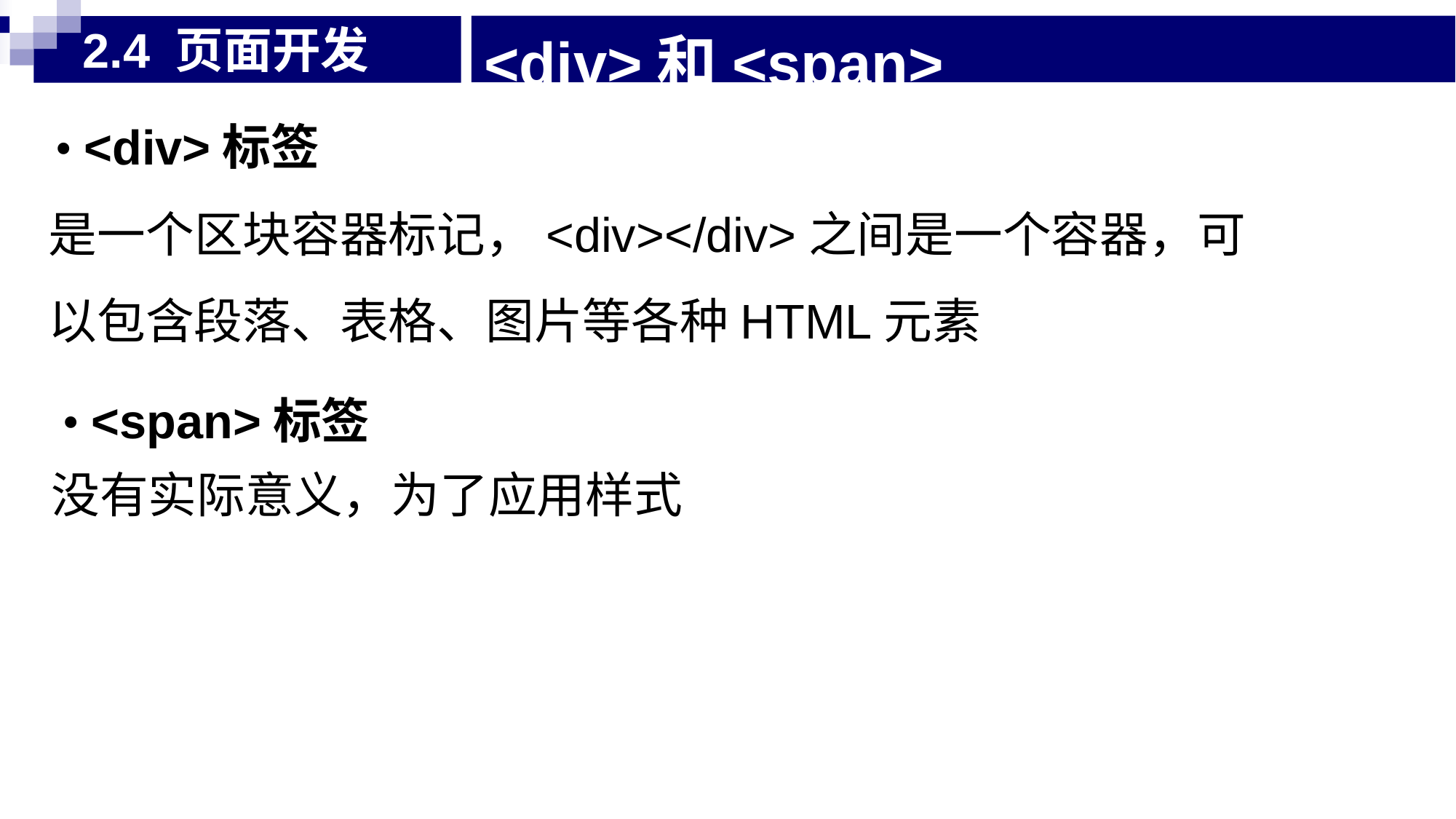

<div>和<span>

2.4 页面开发

• <div>标签
是一个区块容器标记，<div></div>之间是一个容器，可

以包含段落、表格、图片等各种HTML元素

• <span>标签
没有实际意义，为了应用样式